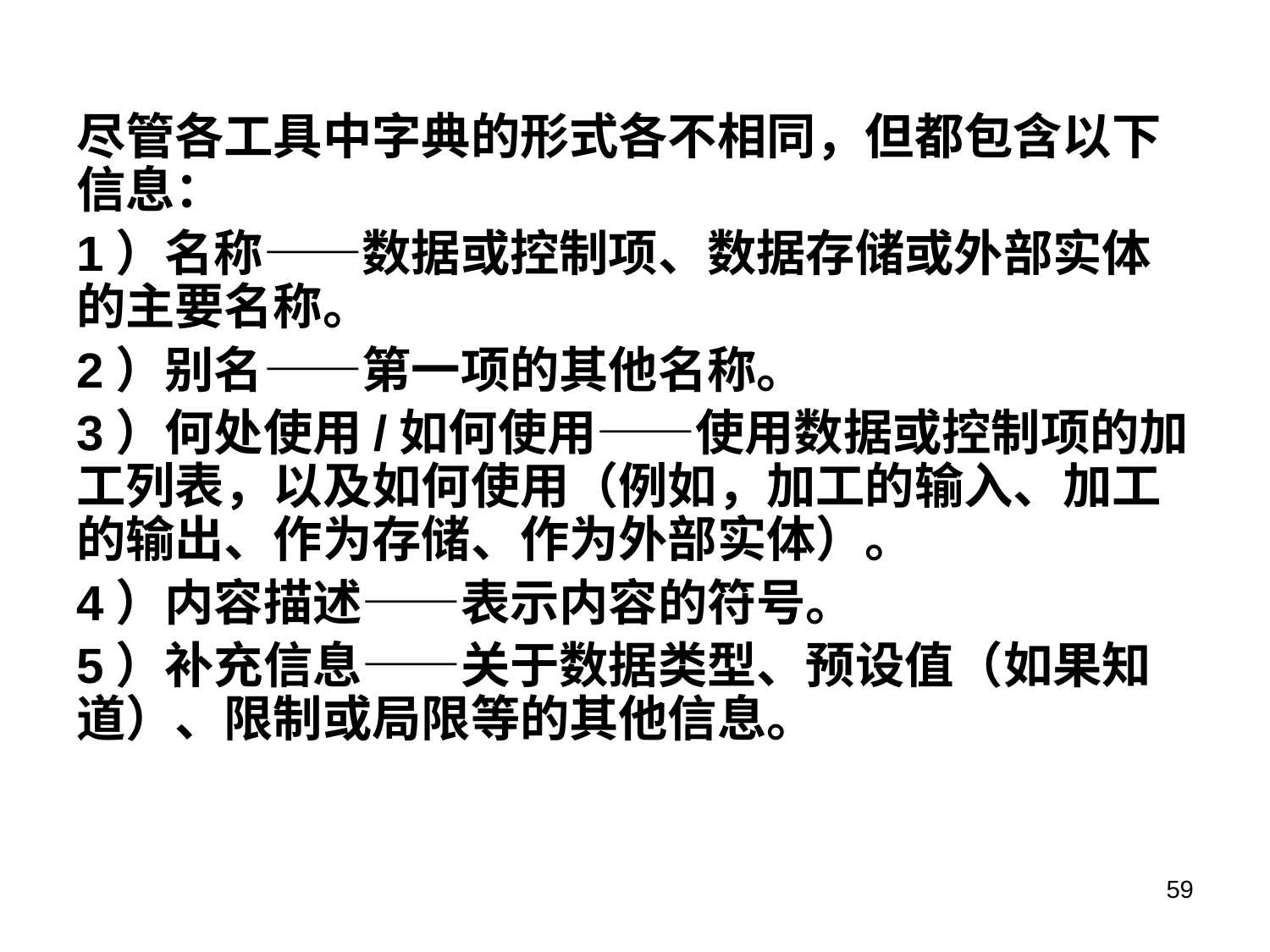

尽管各工具中字典的形式各不相同，但都包含以下信息：
1）名称——数据或控制项、数据存储或外部实体的主要名称。
2）别名——第一项的其他名称。
3）何处使用/如何使用——使用数据或控制项的加工列表，以及如何使用（例如，加工的输入、加工的输出、作为存储、作为外部实体）。
4）内容描述——表示内容的符号。
5）补充信息——关于数据类型、预设值（如果知道）、限制或局限等的其他信息。

59